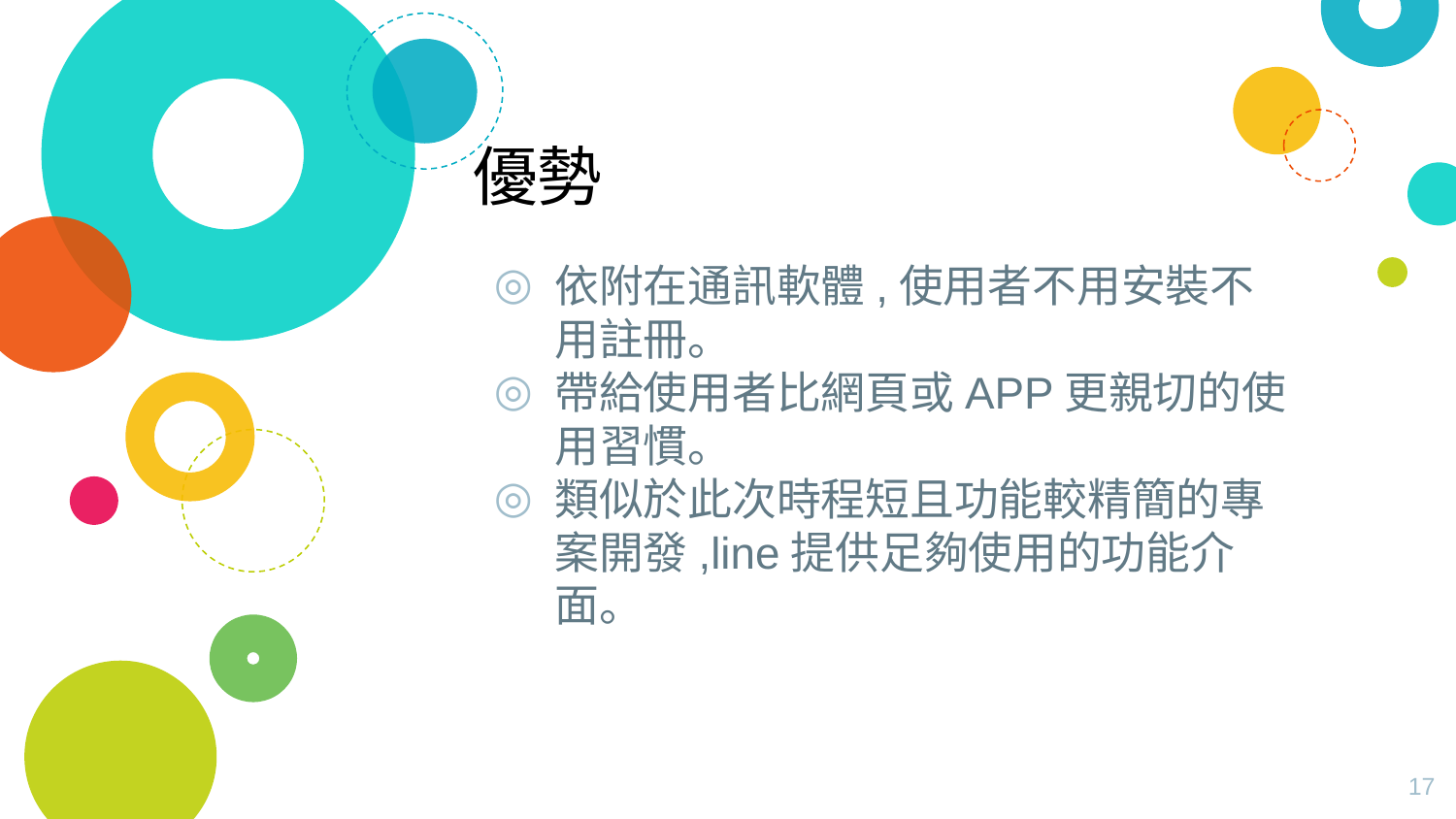

優勢
依附在通訊軟體,使用者不用安裝不用註冊。
帶給使用者比網頁或APP更親切的使用習慣。
類似於此次時程短且功能較精簡的專案開發,line提供足夠使用的功能介面。

17